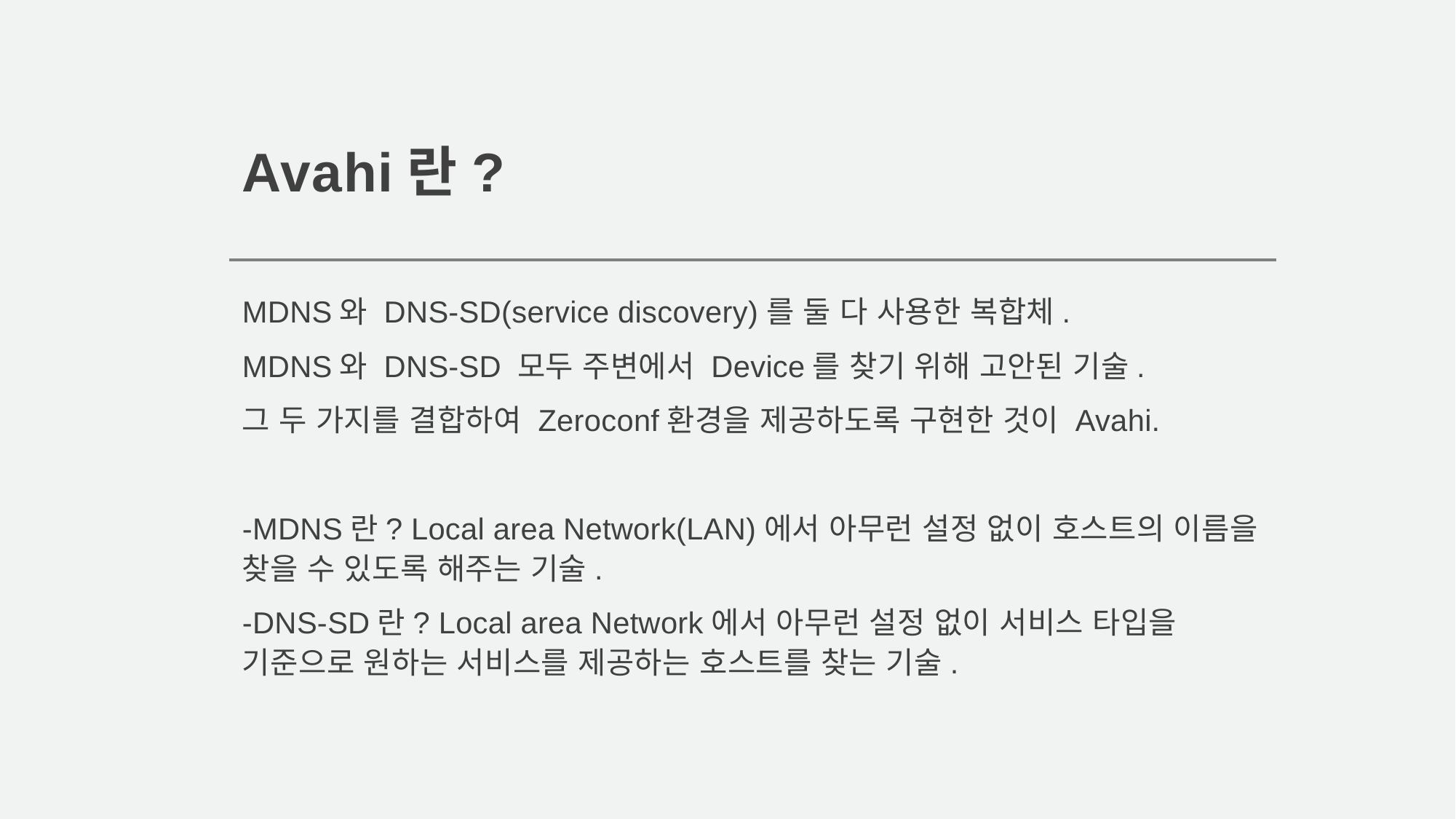

# Avahi란?
MDNS와 DNS-SD(service discovery)를 둘 다 사용한 복합체.
MDNS와 DNS-SD 모두 주변에서 Device를 찾기 위해 고안된 기술.
그 두 가지를 결합하여 Zeroconf환경을 제공하도록 구현한 것이 Avahi.

-MDNS란? Local area Network(LAN)에서 아무런 설정 없이 호스트의 이름을 찾을 수 있도록 해주는 기술.
-DNS-SD란? Local area Network에서 아무런 설정 없이 서비스 타입을 기준으로 원하는 서비스를 제공하는 호스트를 찾는 기술.